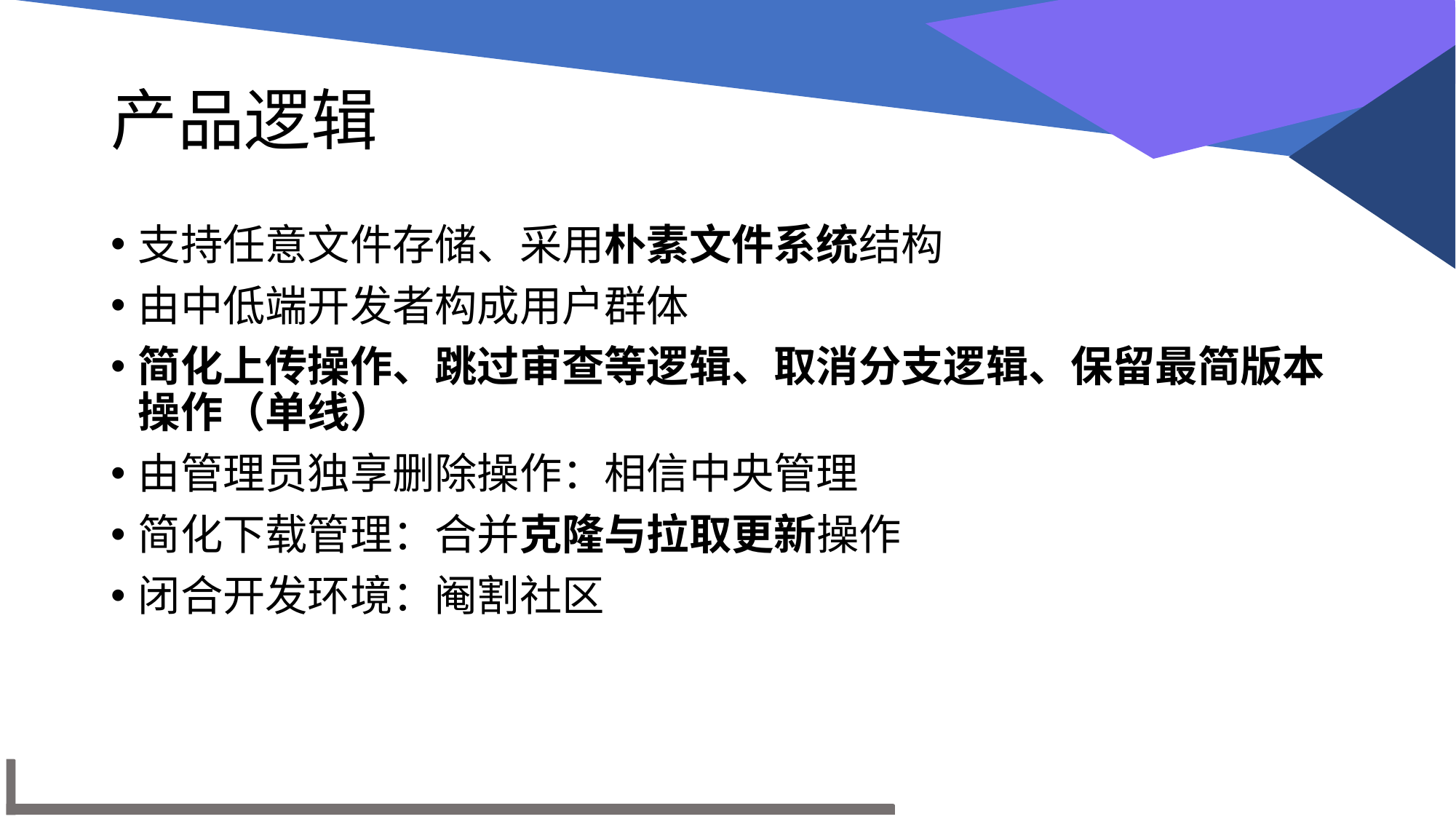

# 产品逻辑
支持任意文件存储、采用朴素文件系统结构
由中低端开发者构成用户群体
简化上传操作、跳过审查等逻辑、取消分支逻辑、保留最简版本操作（单线）
由管理员独享删除操作：相信中央管理
简化下载管理：合并克隆与拉取更新操作
闭合开发环境：阉割社区